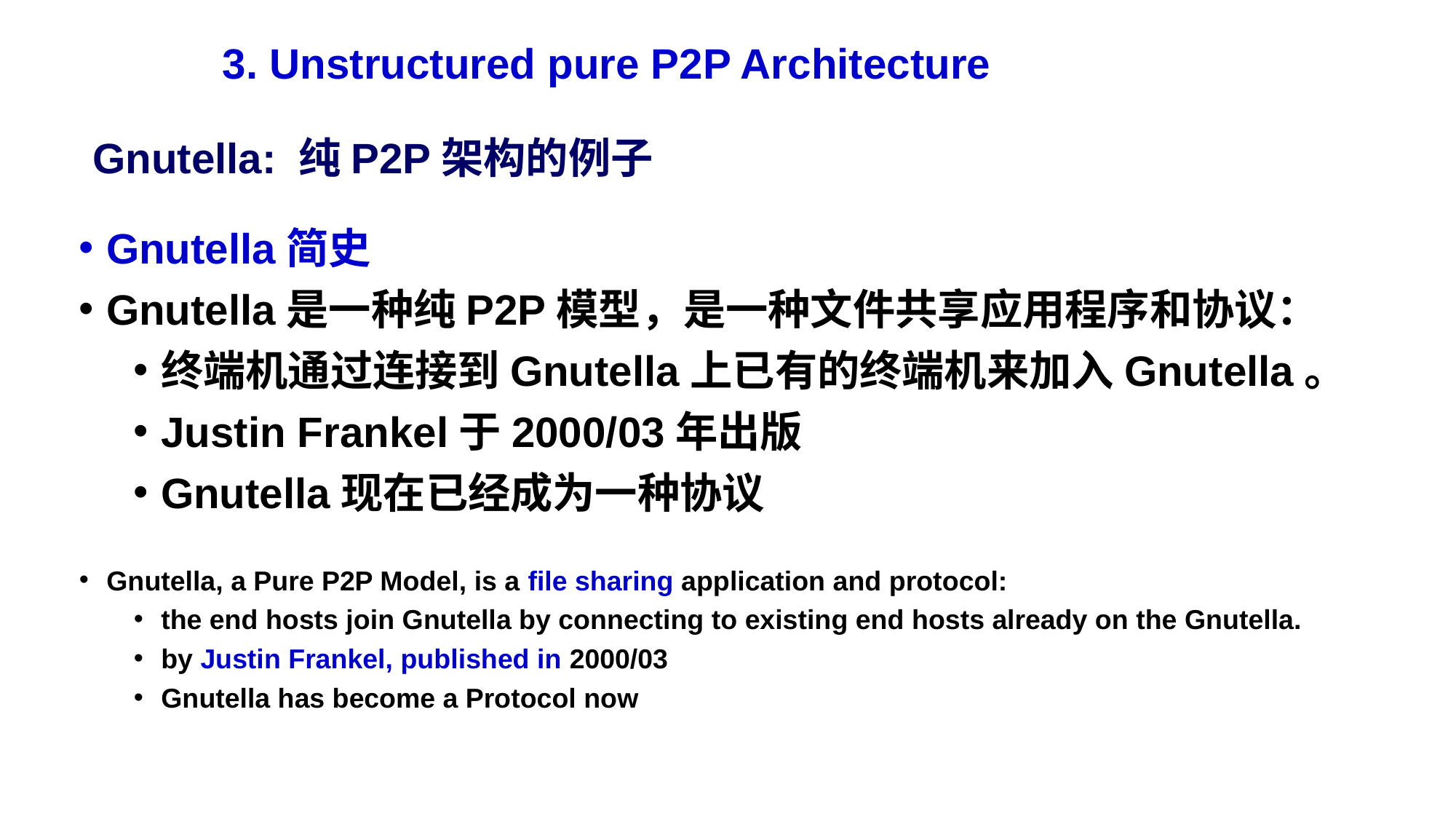

3. Unstructured pure P2P Architecture
# Gnutella: 纯P2P架构的例子
Gnutella简史
Gnutella是一种纯P2P模型，是一种文件共享应用程序和协议：
终端机通过连接到Gnutella上已有的终端机来加入Gnutella。
Justin Frankel于2000/03年出版
Gnutella现在已经成为一种协议

Gnutella, a Pure P2P Model, is a file sharing application and protocol:
the end hosts join Gnutella by connecting to existing end hosts already on the Gnutella.
by Justin Frankel, published in 2000/03
Gnutella has become a Protocol now